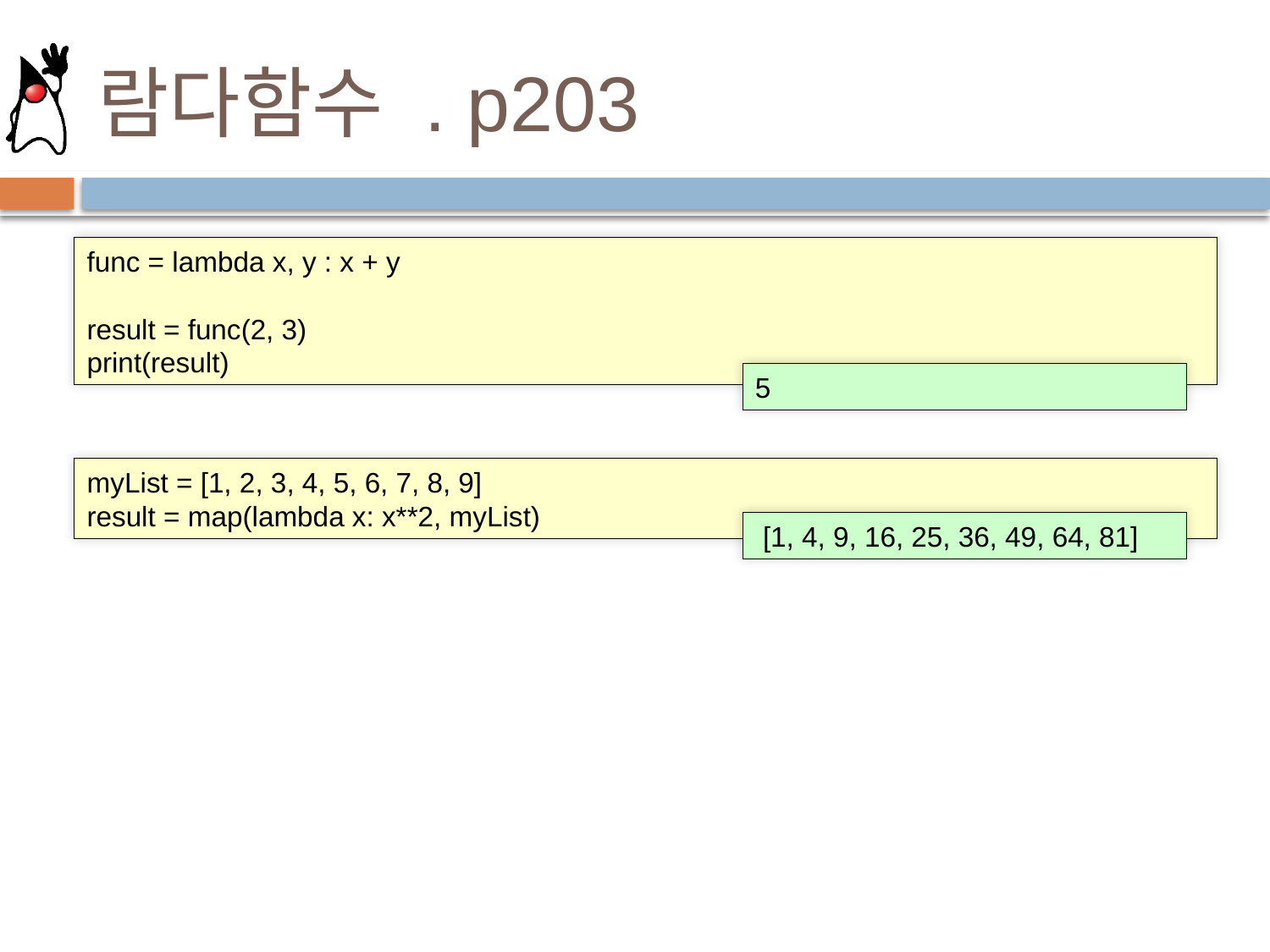

# 람다함수 . p203
func = lambda x, y : x + y

result = func(2, 3)
print(result)
5
myList = [1, 2, 3, 4, 5, 6, 7, 8, 9]
result = map(lambda x: x**2, myList)
 [1, 4, 9, 16, 25, 36, 49, 64, 81]